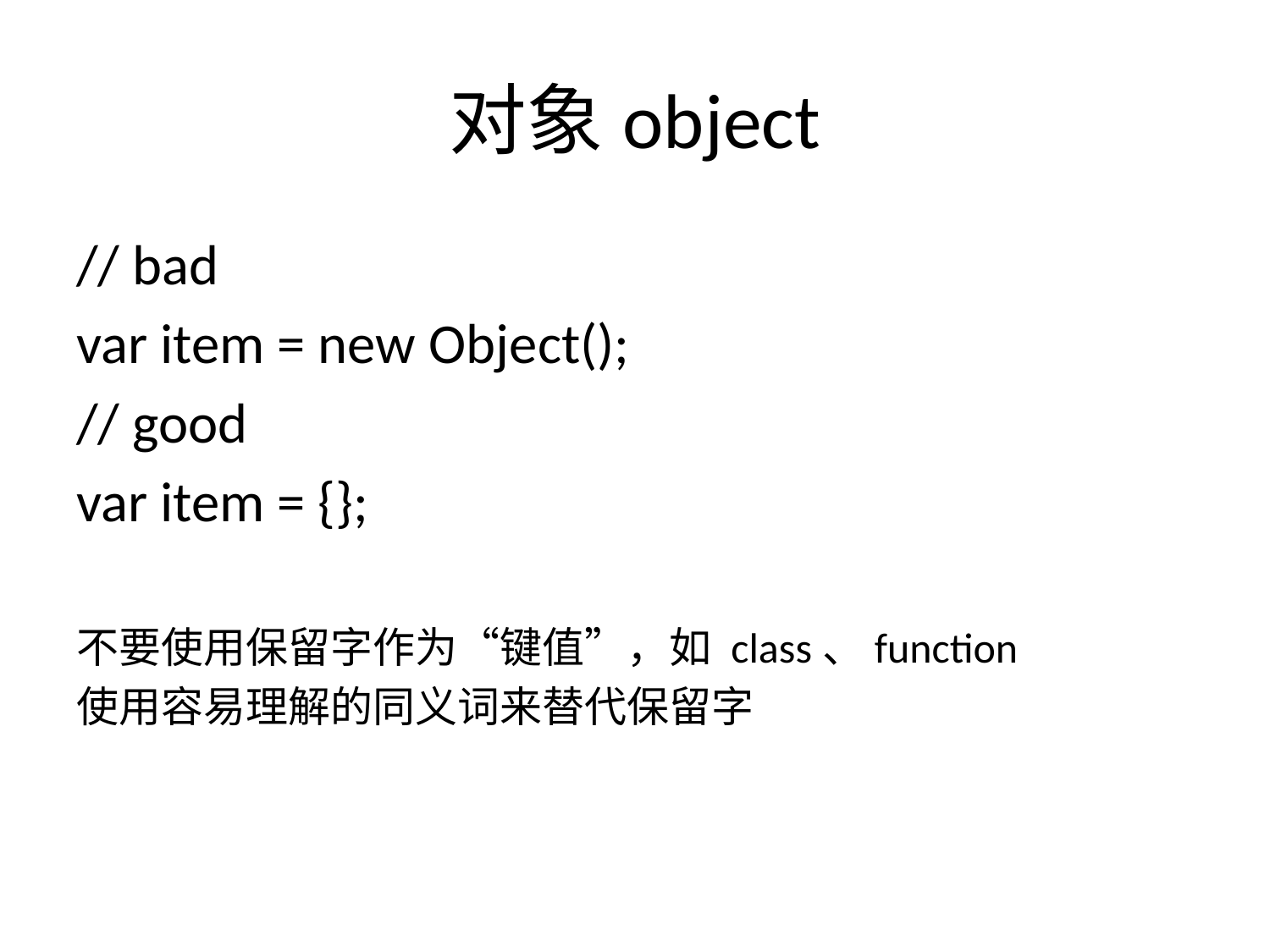

# 对象object
// bad
var item = new Object();
// good
var item = {};

不要使用保留字作为“键值”，如 class、function
使用容易理解的同义词来替代保留字